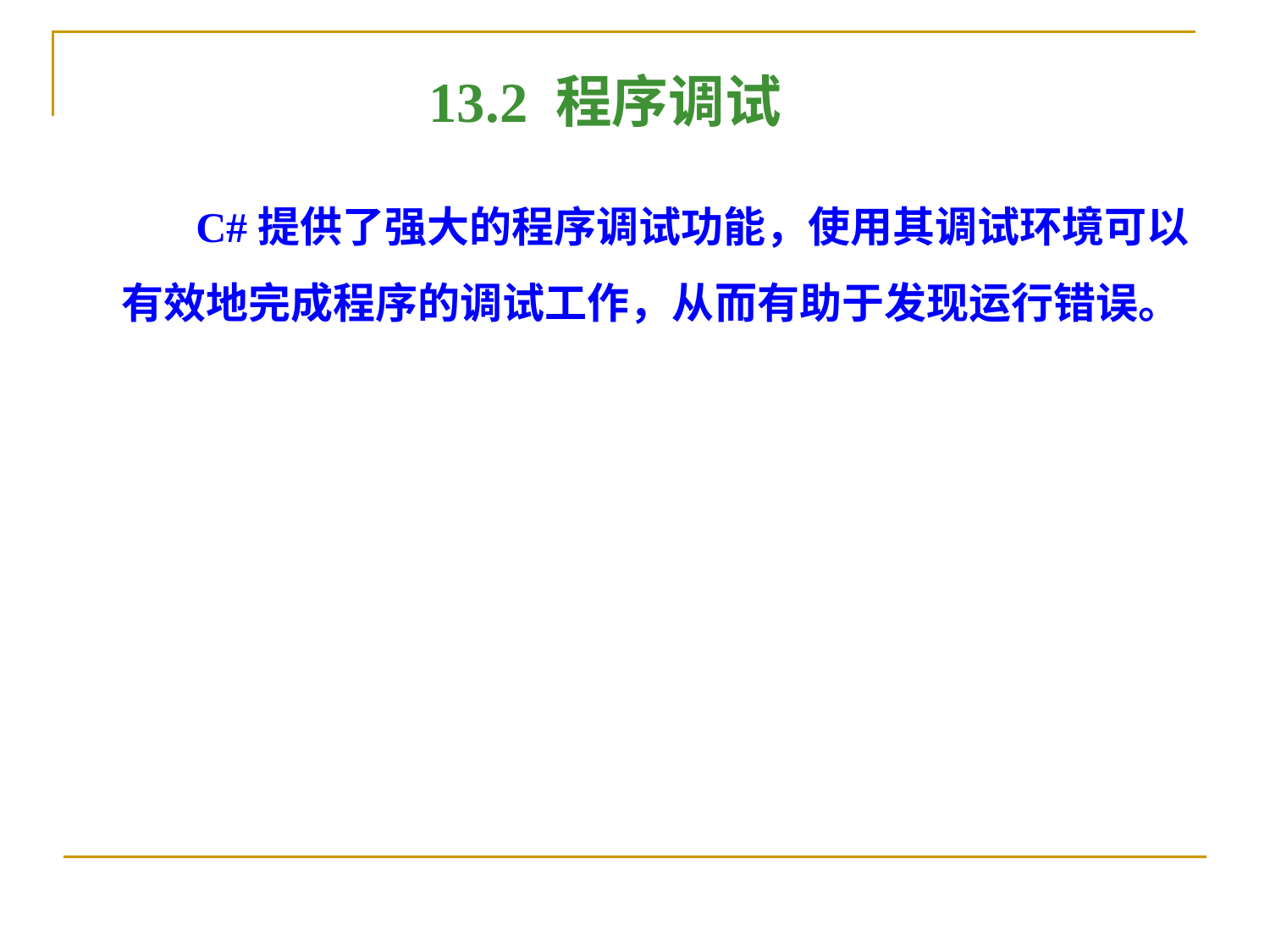

13.2 程序调试
       C#提供了强大的程序调试功能，使用其调试环境可以有效地完成程序的调试工作，从而有助于发现运行错误。